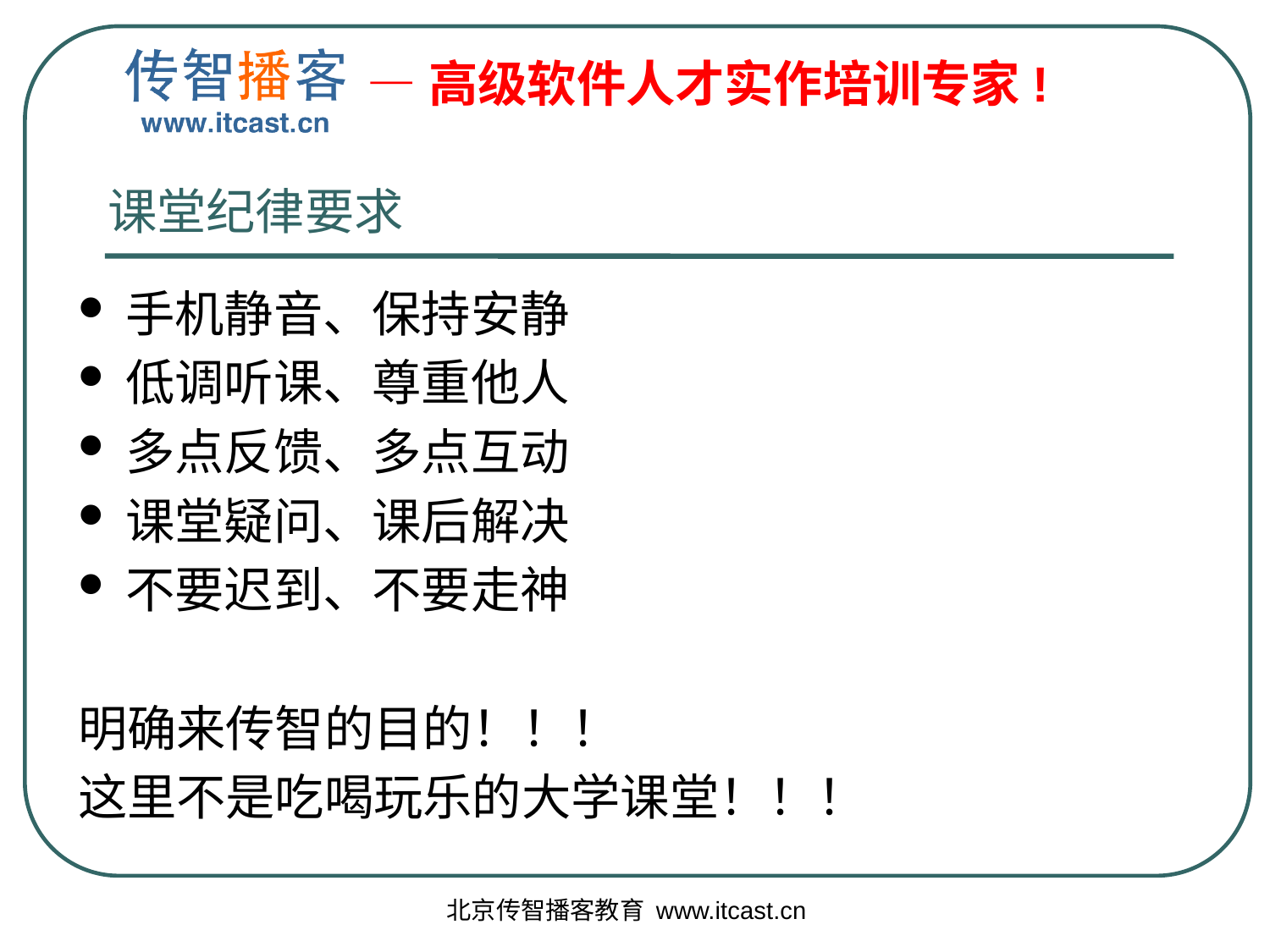

课堂纪律要求
手机静音、保持安静
低调听课、尊重他人
多点反馈、多点互动
课堂疑问、课后解决
不要迟到、不要走神

明确来传智的目的！！！
这里不是吃喝玩乐的大学课堂！！！